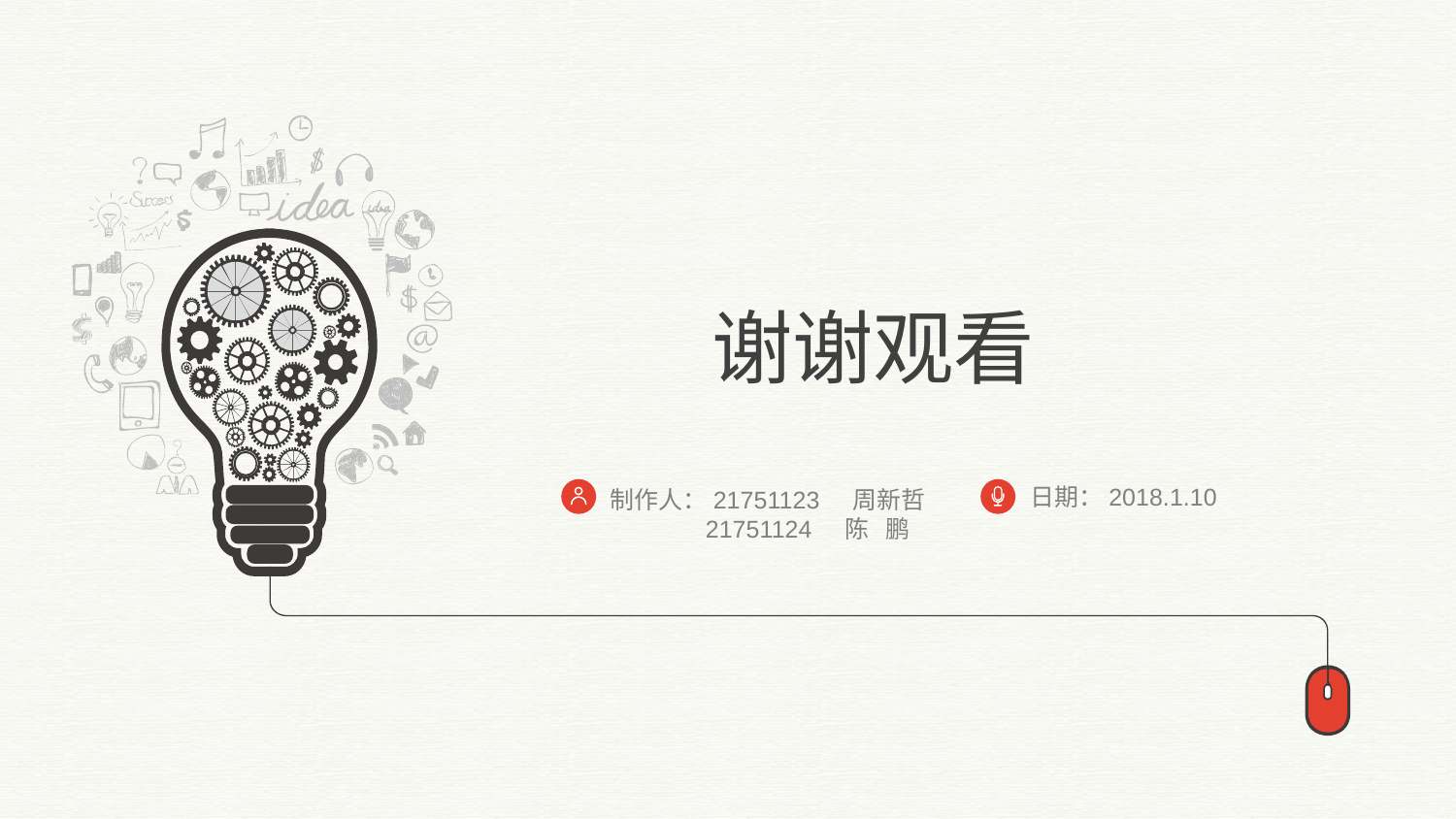

谢谢观看
日期：2018.1.10
制作人：21751123    周新哲
              21751124    陈   鹏